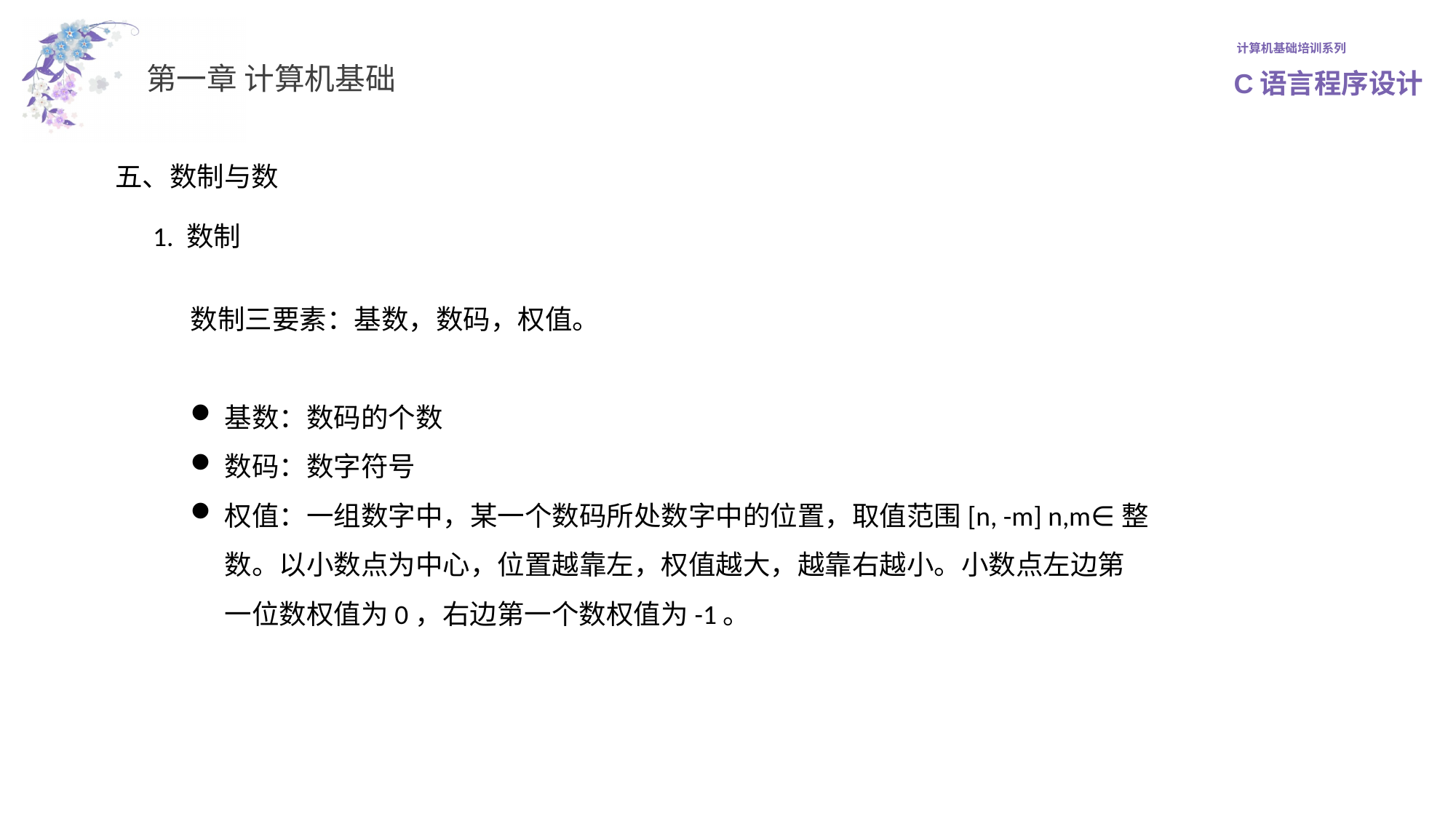

# 第一章 计算机基础
五、数制与数
1. 数制
数制三要素：基数，数码，权值。

基数：数码的个数
数码：数字符号
权值：一组数字中，某一个数码所处数字中的位置，取值范围[n, -m] n,m∈整数。以小数点为中心，位置越靠左，权值越大，越靠右越小。小数点左边第一位数权值为0，右边第一个数权值为-1。